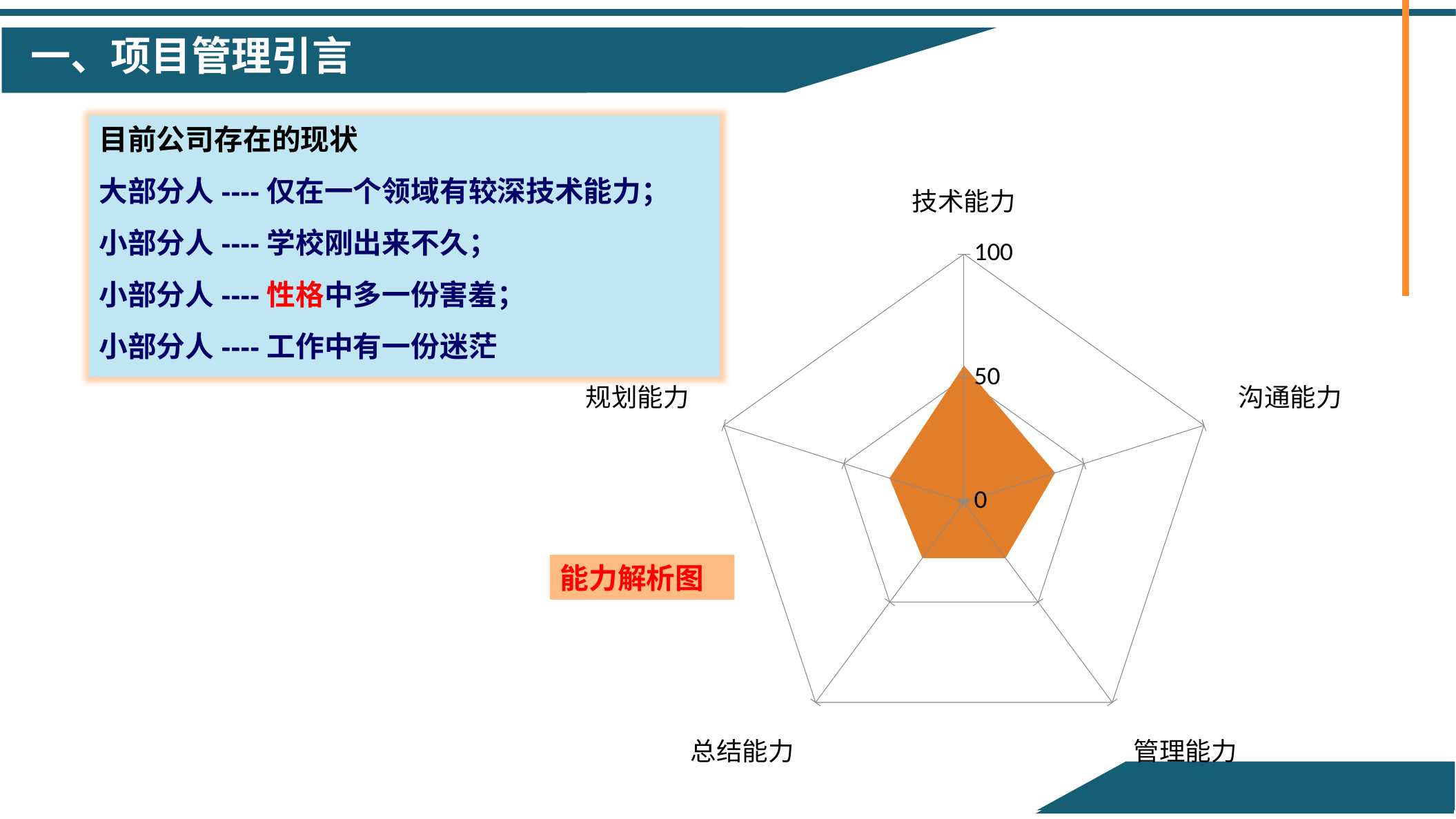

一、项目管理引言
目前公司存在的现状

大部分人----仅在一个领域有较深技术能力；

小部分人----学校刚出来不久；

小部分人----性格中多一份害羞；

小部分人----工作中有一份迷茫

[unsupported chart]

能力解析图